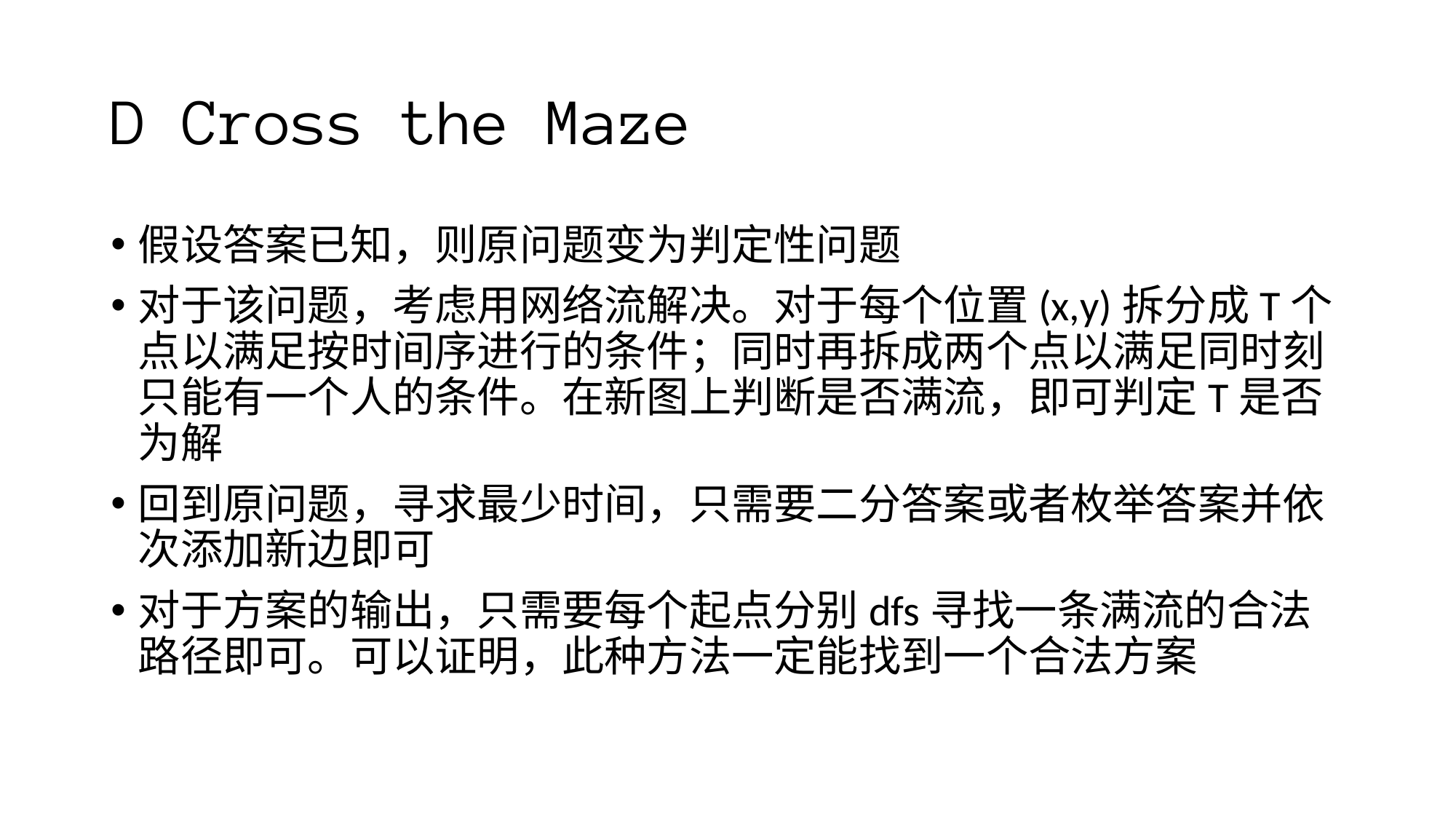

# D Cross the Maze
假设答案已知，则原问题变为判定性问题
对于该问题，考虑用网络流解决。对于每个位置(x,y)拆分成T个点以满足按时间序进行的条件；同时再拆成两个点以满足同时刻只能有一个人的条件。在新图上判断是否满流，即可判定T是否为解
回到原问题，寻求最少时间，只需要二分答案或者枚举答案并依次添加新边即可
对于方案的输出，只需要每个起点分别dfs寻找一条满流的合法路径即可。可以证明，此种方法一定能找到一个合法方案